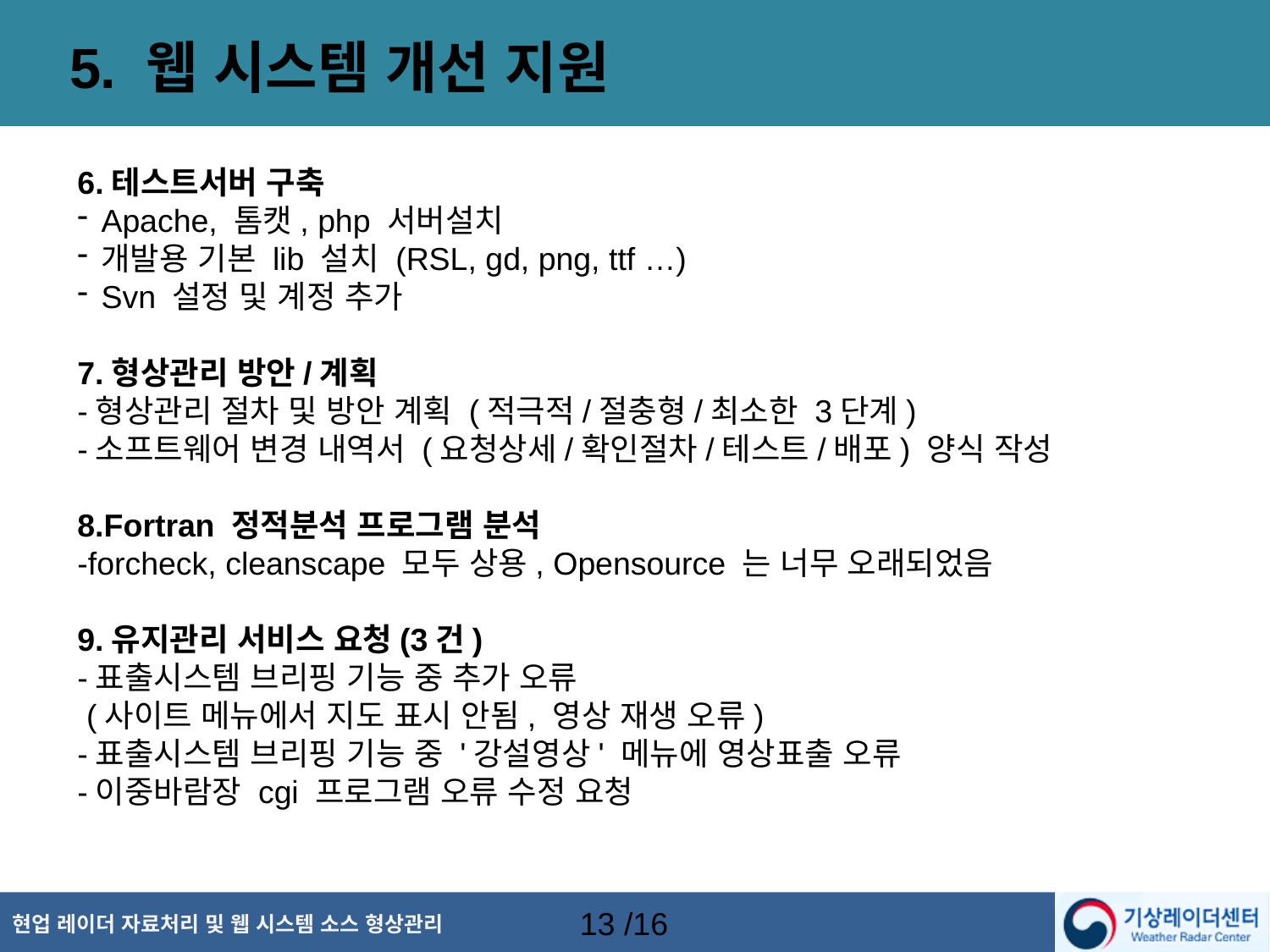

5. 웹 시스템 개선 지원
6.테스트서버 구축
Apache, 톰캣, php 서버설치
개발용 기본 lib 설치 (RSL, gd, png, ttf …)
Svn 설정 및 계정 추가

7.형상관리 방안/계획
-형상관리 절차 및 방안 계획 (적극적/절충형/최소한 3단계)
-소프트웨어 변경 내역서 (요청상세/확인절차/테스트/배포) 양식 작성

8.Fortran 정적분석 프로그램 분석
-forcheck, cleanscape 모두 상용, Opensource 는 너무 오래되었음

9.유지관리 서비스 요청(3건)
-표출시스템 브리핑 기능 중 추가 오류
 (사이트 메뉴에서 지도 표시 안됨, 영상 재생 오류)
-표출시스템 브리핑 기능 중 '강설영상' 메뉴에 영상표출 오류
-이중바람장 cgi 프로그램 오류 수정 요청
13